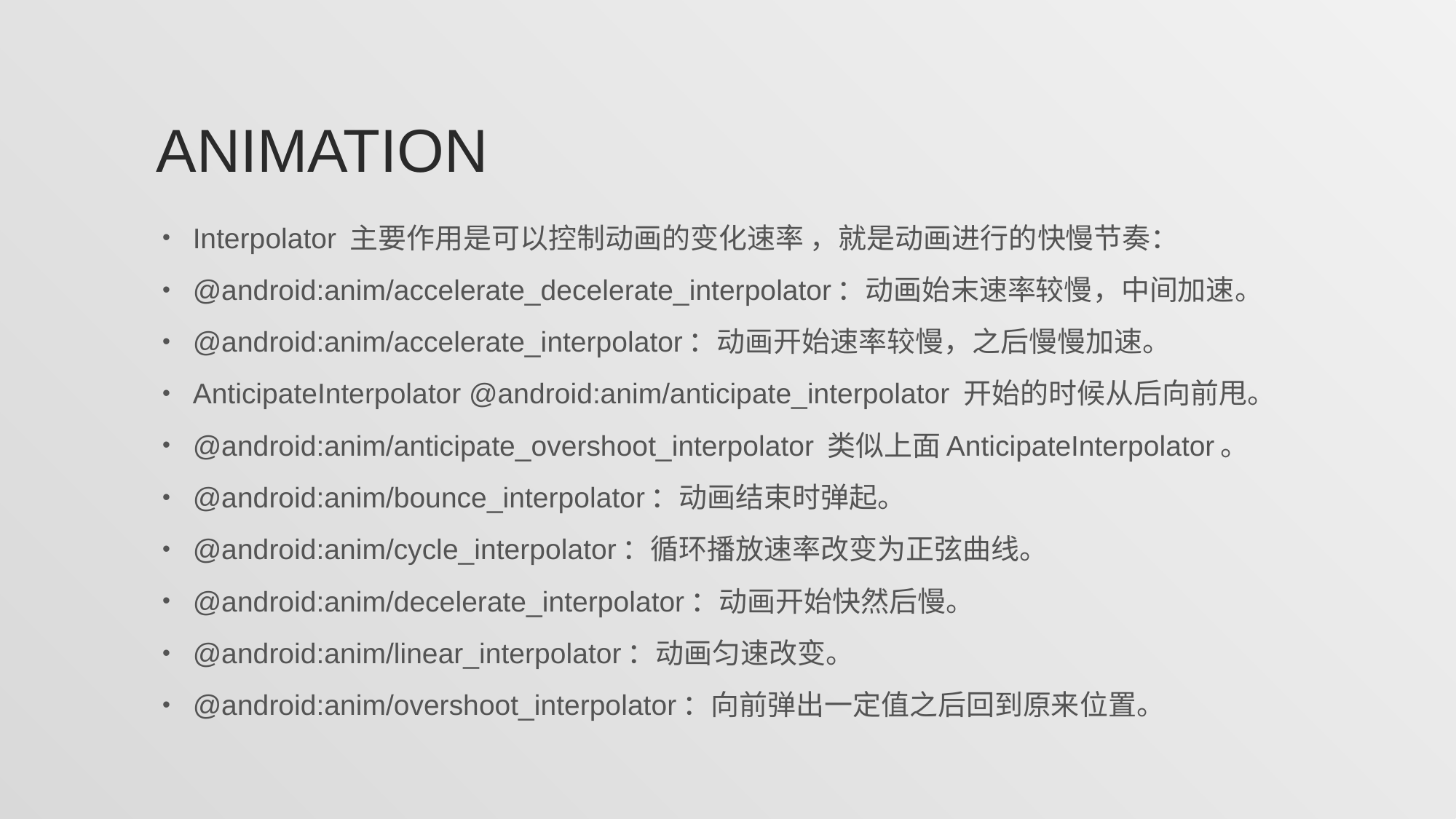

# animation
Interpolator 主要作用是可以控制动画的变化速率 ，就是动画进行的快慢节奏：
@android:anim/accelerate_decelerate_interpolator：动画始末速率较慢，中间加速。
@android:anim/accelerate_interpolator：动画开始速率较慢，之后慢慢加速。
AnticipateInterpolator @android:anim/anticipate_interpolator 开始的时候从后向前甩。
@android:anim/anticipate_overshoot_interpolator 类似上面AnticipateInterpolator。
@android:anim/bounce_interpolator：动画结束时弹起。
@android:anim/cycle_interpolator：循环播放速率改变为正弦曲线。
@android:anim/decelerate_interpolator：动画开始快然后慢。
@android:anim/linear_interpolator：动画匀速改变。
@android:anim/overshoot_interpolator：向前弹出一定值之后回到原来位置。